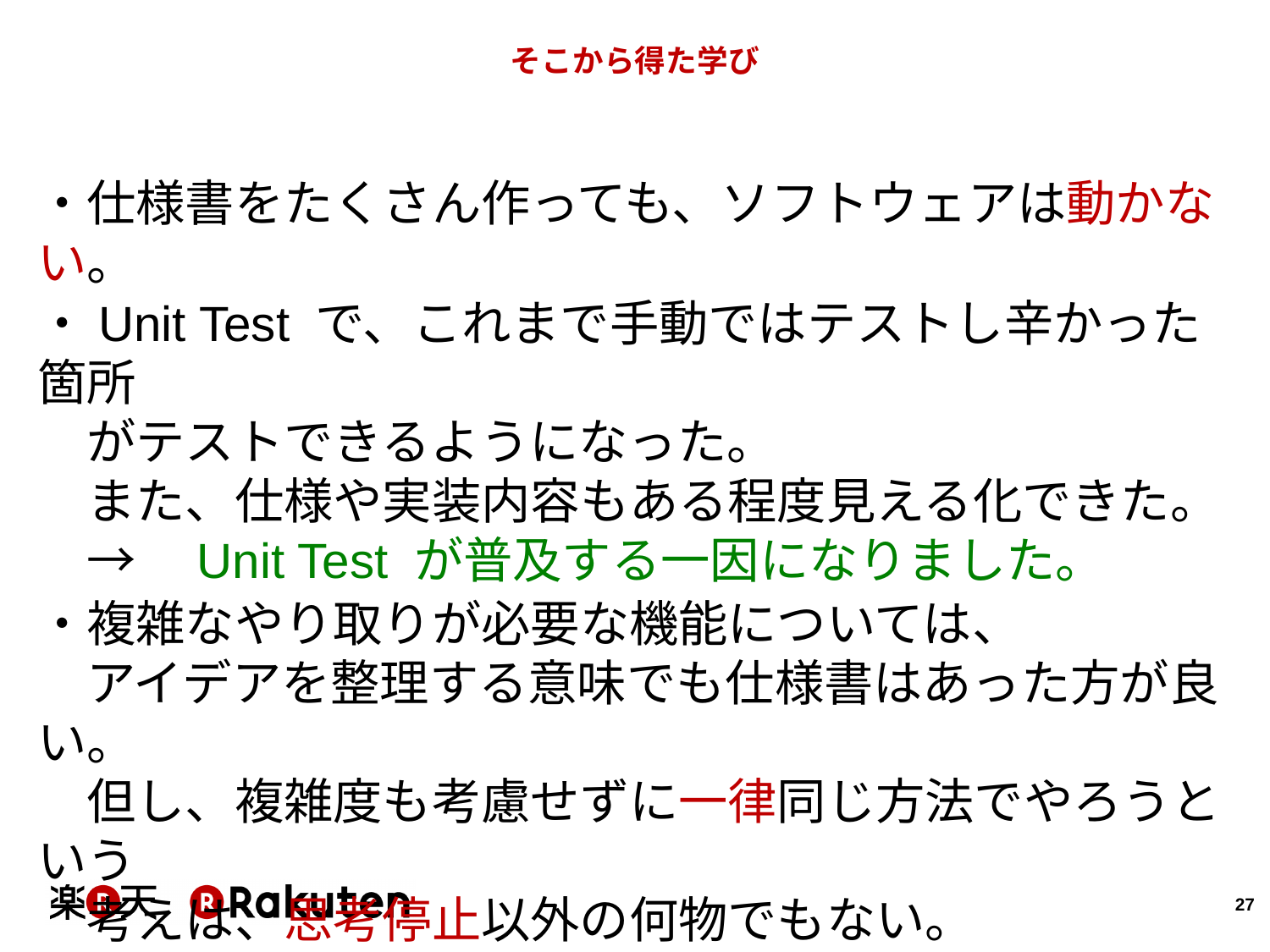

# そこから得た学び
・仕様書をたくさん作っても、ソフトウェアは動かない。
・Unit Test で、これまで手動ではテストし辛かった箇所
　がテストできるようになった。
　また、仕様や実装内容もある程度見える化できた。
　→　Unit Test が普及する一因になりました。
・複雑なやり取りが必要な機能については、
　アイデアを整理する意味でも仕様書はあった方が良い。
　但し、複雑度も考慮せずに一律同じ方法でやろうという
　考えは、思考停止以外の何物でもない。